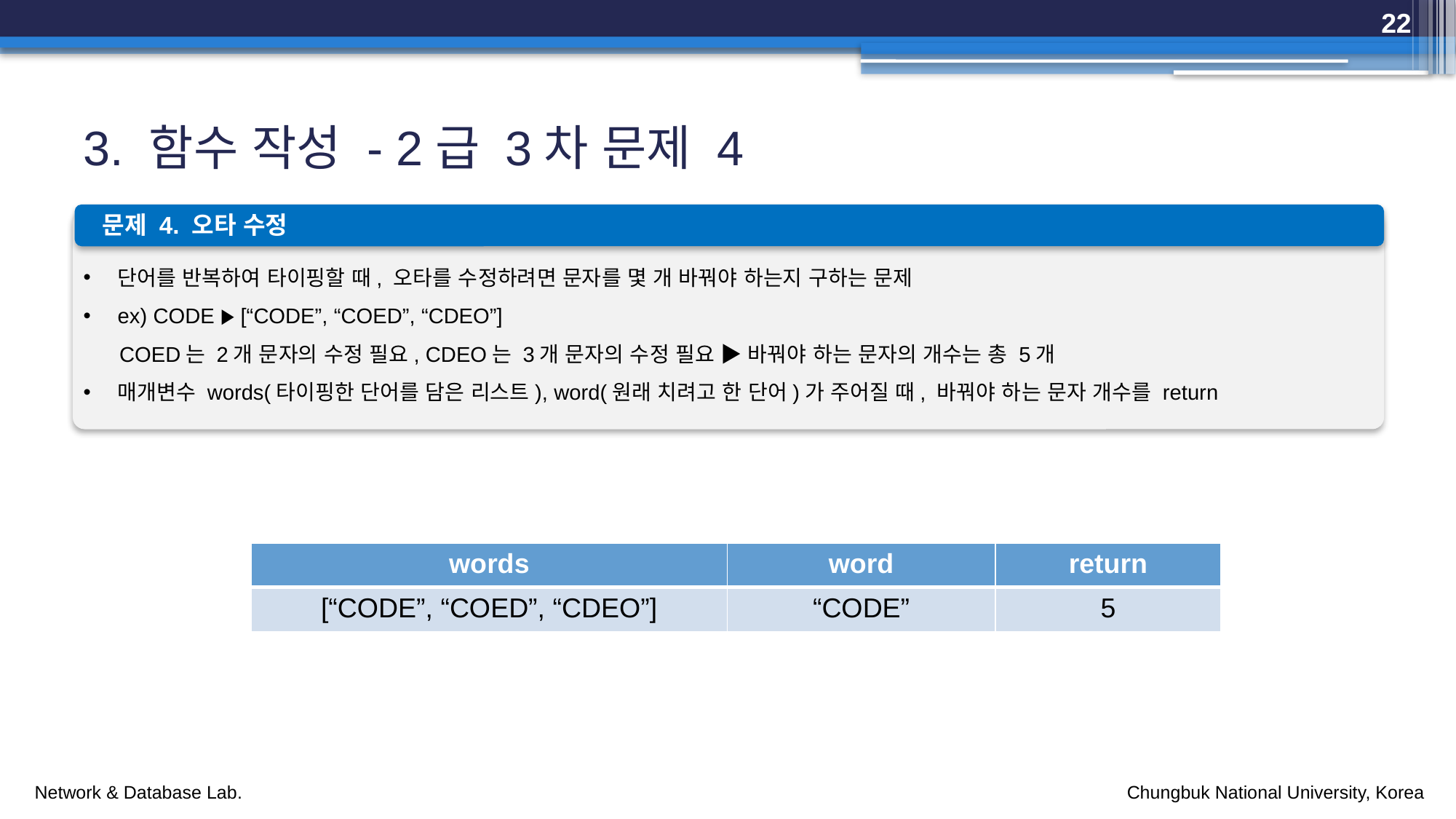

22
# 3. 함수 작성 - 2급 3차 문제 4

문제 4. 오타 수정

단어를 반복하여 타이핑할 때, 오타를 수정하려면 문자를 몇 개 바꿔야 하는지 구하는 문제
ex) CODE ▶ [“CODE”, “COED”, “CDEO”]
      COED는 2개 문자의 수정 필요, CDEO는 3개 문자의 수정 필요 ▶ 바꿔야 하는 문자의 개수는 총 5개
매개변수 words(타이핑한 단어를 담은 리스트), word(원래 치려고 한 단어)가 주어질 때, 바꿔야 하는 문자 개수를 return
| words | word | return |
| --- | --- | --- |
| [“CODE”, “COED”, “CDEO”] | “CODE” | 5 |